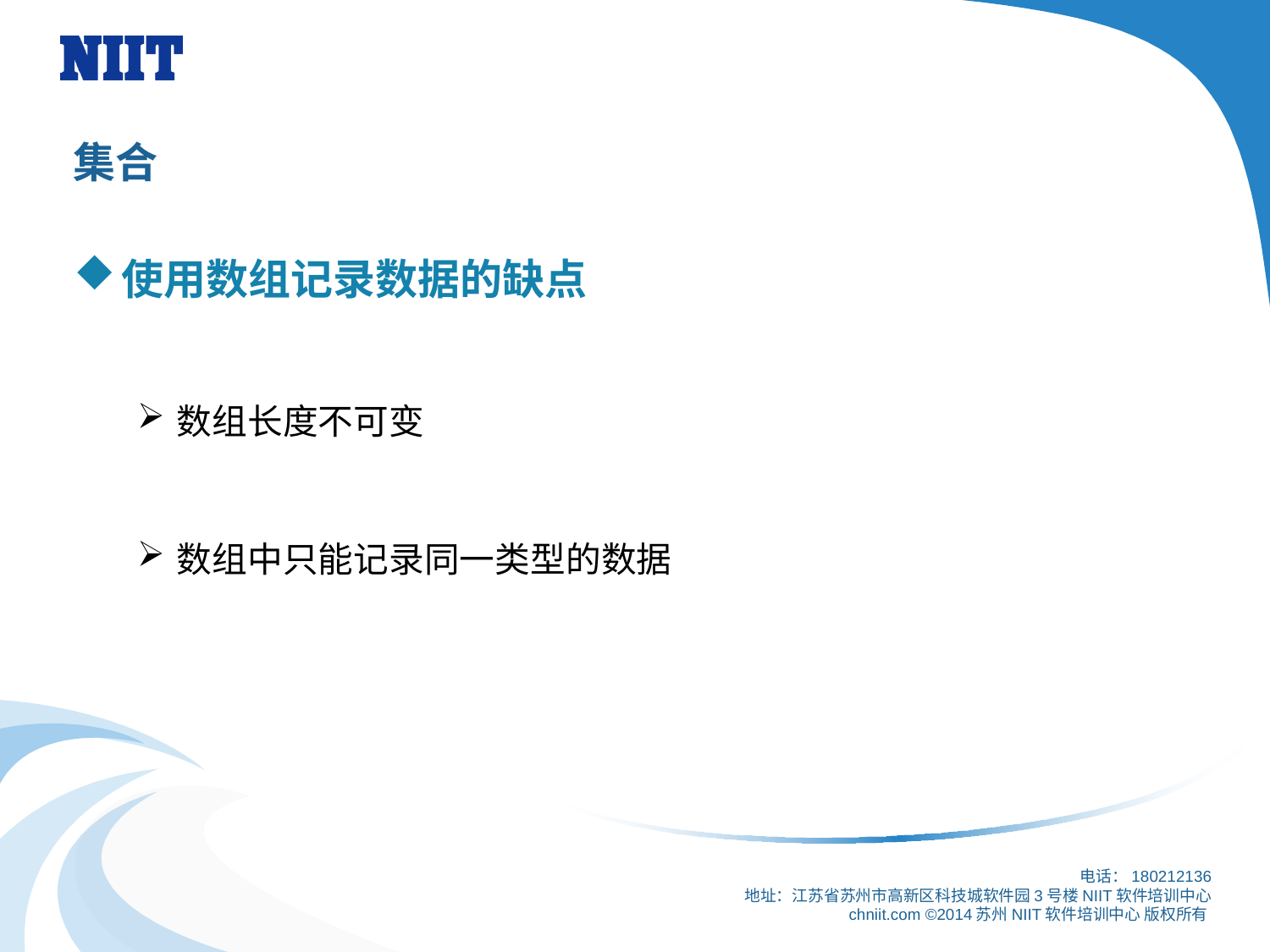

# 集合
使用数组记录数据的缺点

数组长度不可变

数组中只能记录同一类型的数据